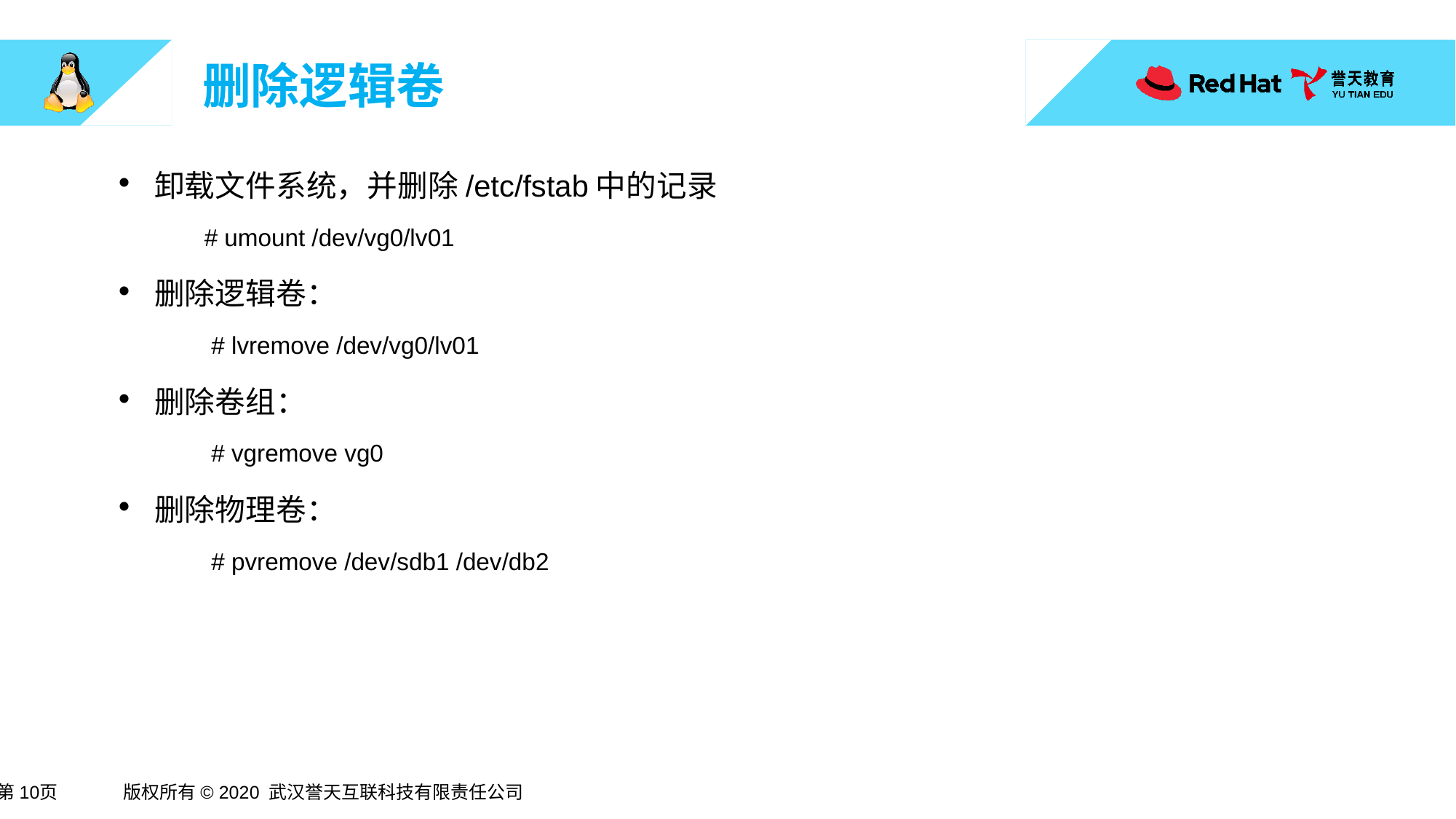

# 删除逻辑卷
卸载文件系统，并删除/etc/fstab中的记录
# umount /dev/vg0/lv01
删除逻辑卷：
# lvremove /dev/vg0/lv01
删除卷组：
# vgremove vg0
删除物理卷：
# pvremove /dev/sdb1 /dev/db2